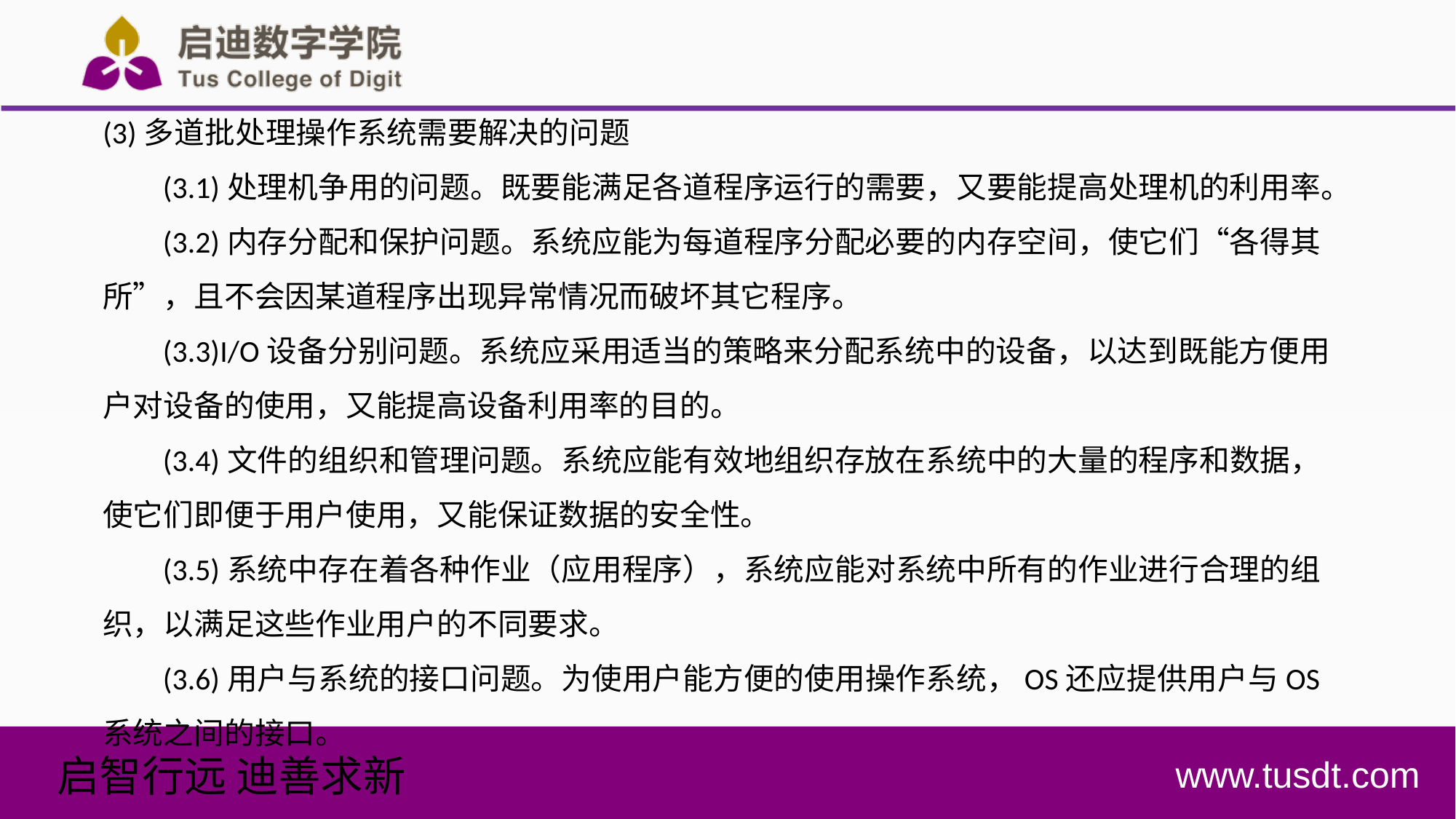

(3)多道批处理操作系统需要解决的问题
(3.1)处理机争用的问题。既要能满足各道程序运行的需要，又要能提高处理机的利用率。
(3.2)内存分配和保护问题。系统应能为每道程序分配必要的内存空间，使它们“各得其所”，且不会因某道程序出现异常情况而破坏其它程序。
(3.3)I/O设备分别问题。系统应采用适当的策略来分配系统中的设备，以达到既能方便用户对设备的使用，又能提高设备利用率的目的。
(3.4)文件的组织和管理问题。系统应能有效地组织存放在系统中的大量的程序和数据，使它们即便于用户使用，又能保证数据的安全性。
(3.5)系统中存在着各种作业（应用程序），系统应能对系统中所有的作业进行合理的组织，以满足这些作业用户的不同要求。
(3.6)用户与系统的接口问题。为使用户能方便的使用操作系统，OS还应提供用户与OS系统之间的接口。